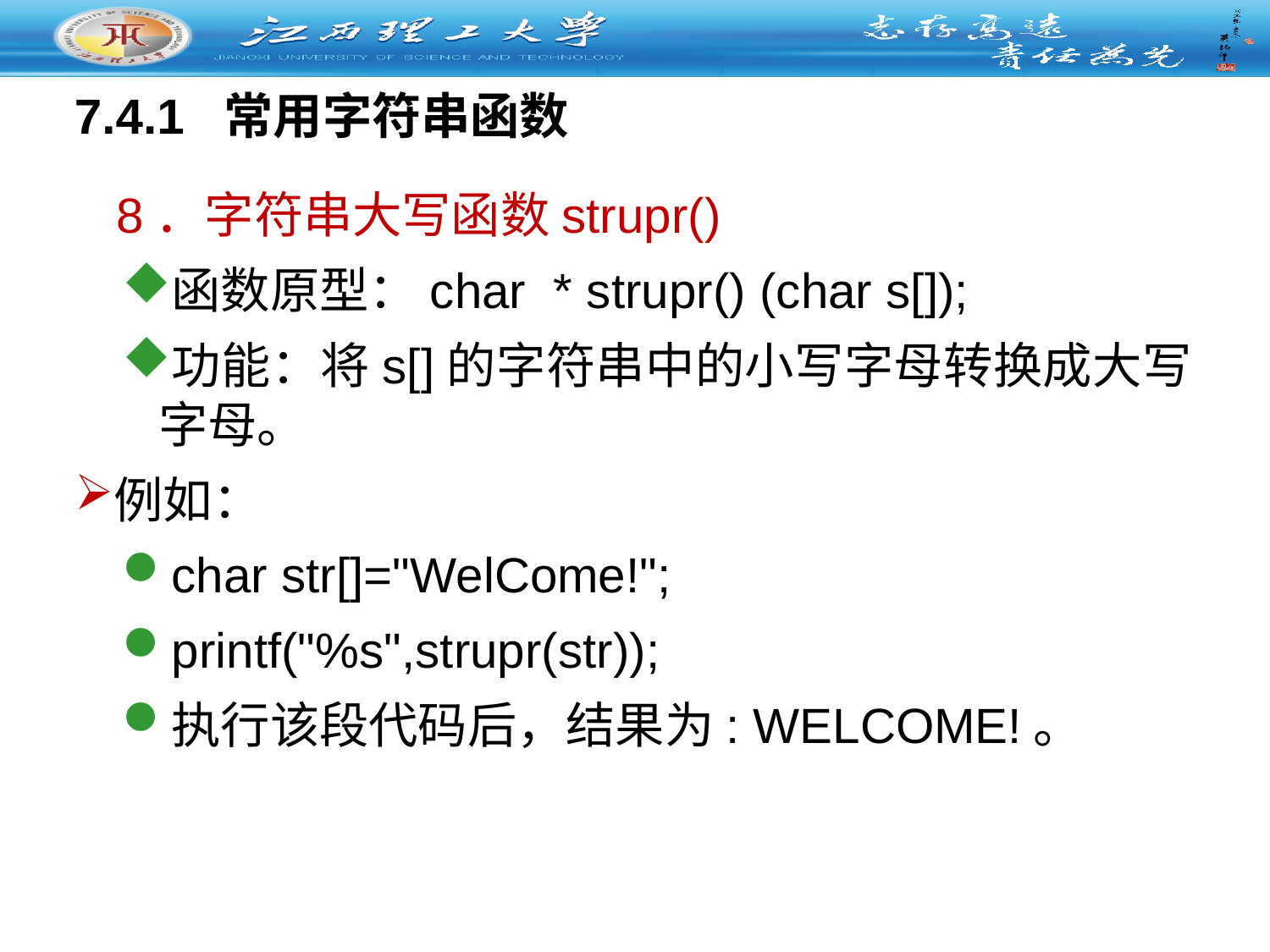

# 7.4.1  常用字符串函数
   8．字符串大写函数strupr()
函数原型：char  * strupr() (char s[]);
功能：将s[]的字符串中的小写字母转换成大写字母。
例如：
char str[]="WelCome!";
printf("%s",strupr(str));
执行该段代码后，结果为: WELCOME!。